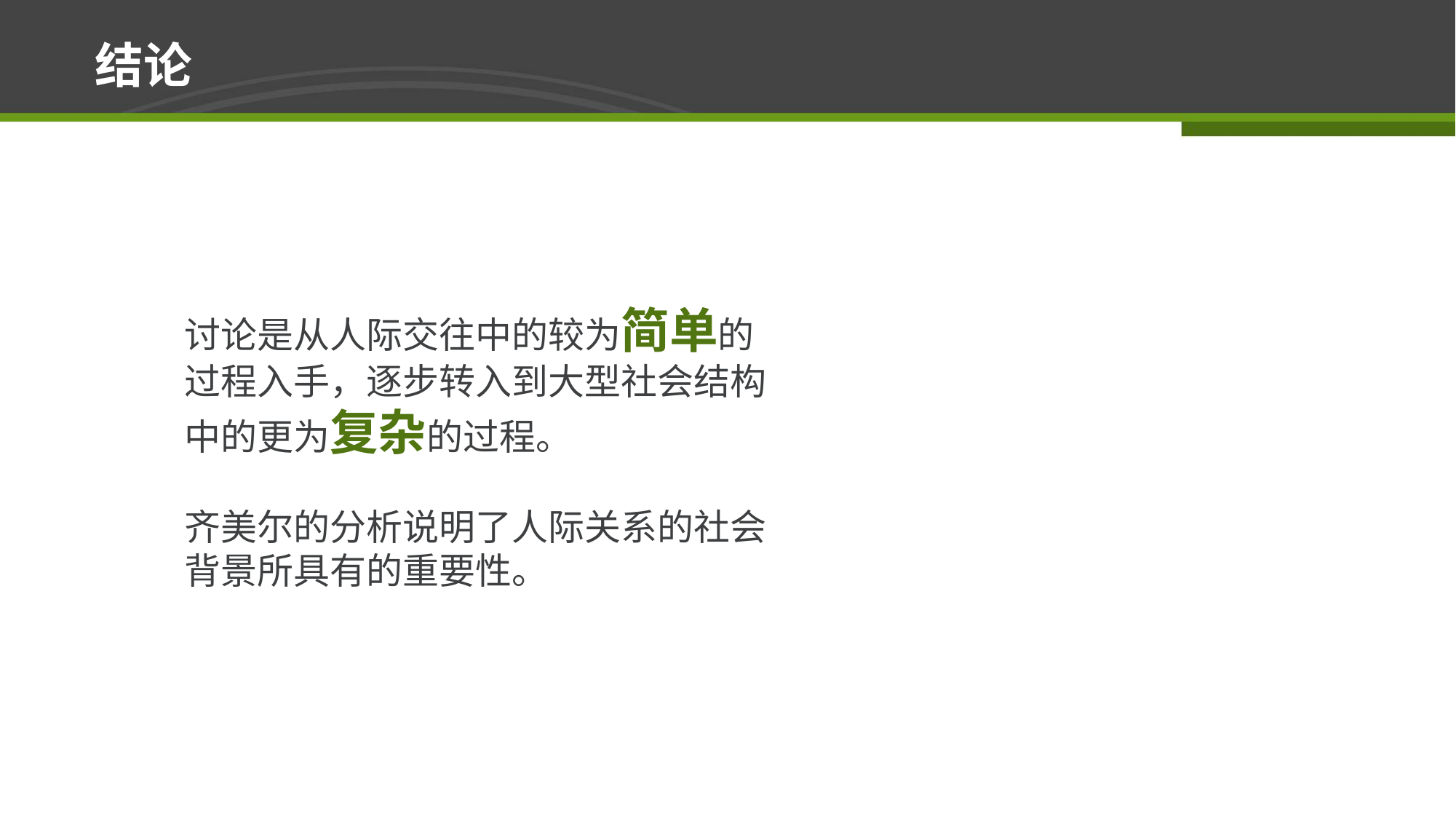

结论
讨论是从人际交往中的较为简单的过程入手，逐步转入到大型社会结构中的更为复杂的过程。

齐美尔的分析说明了人际关系的社会背景所具有的重要性。